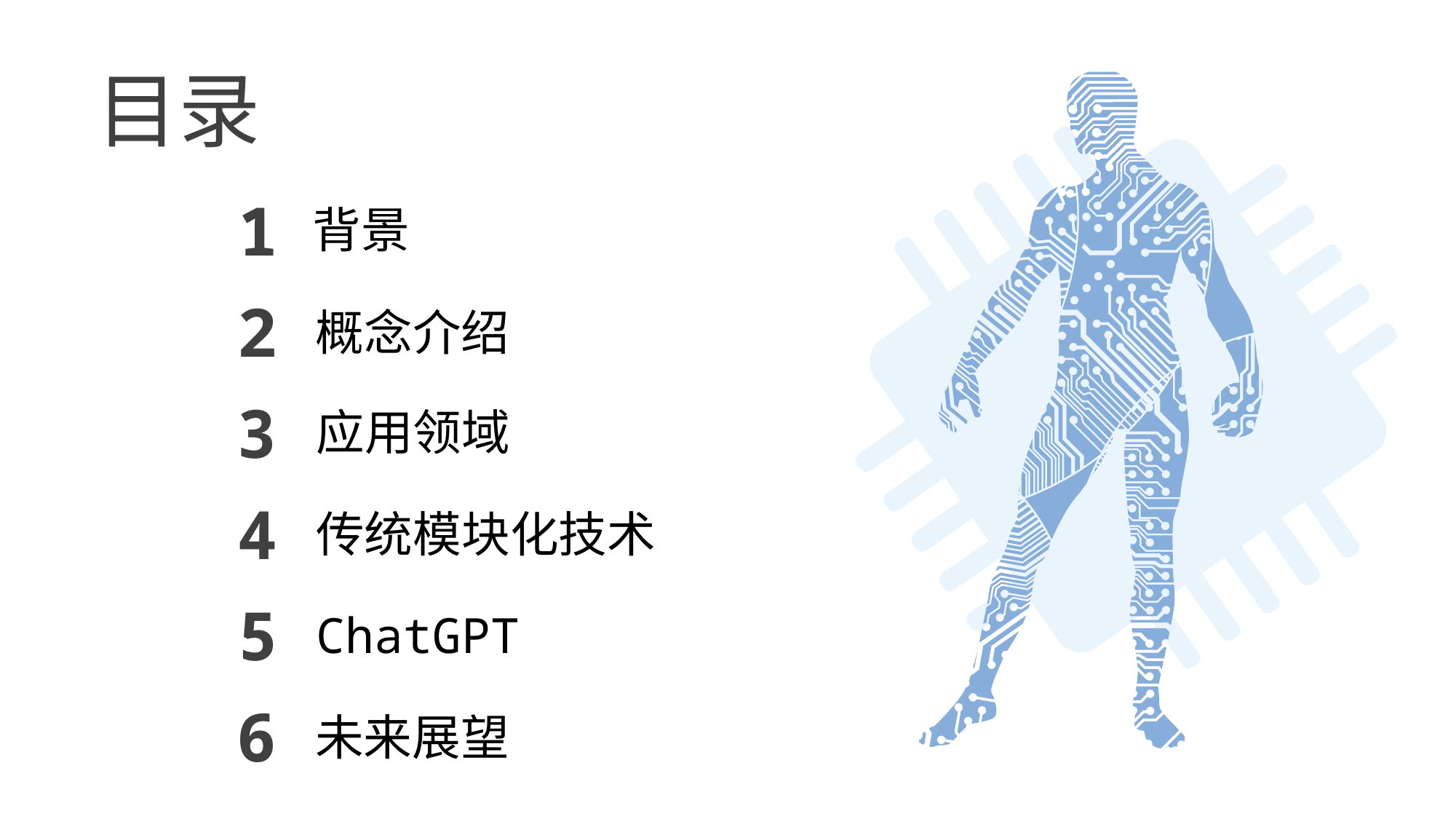

目录

1
背景
2
概念介绍
3
应用领域
4
传统模块化技术
5
ChatGPT
6
未来展望